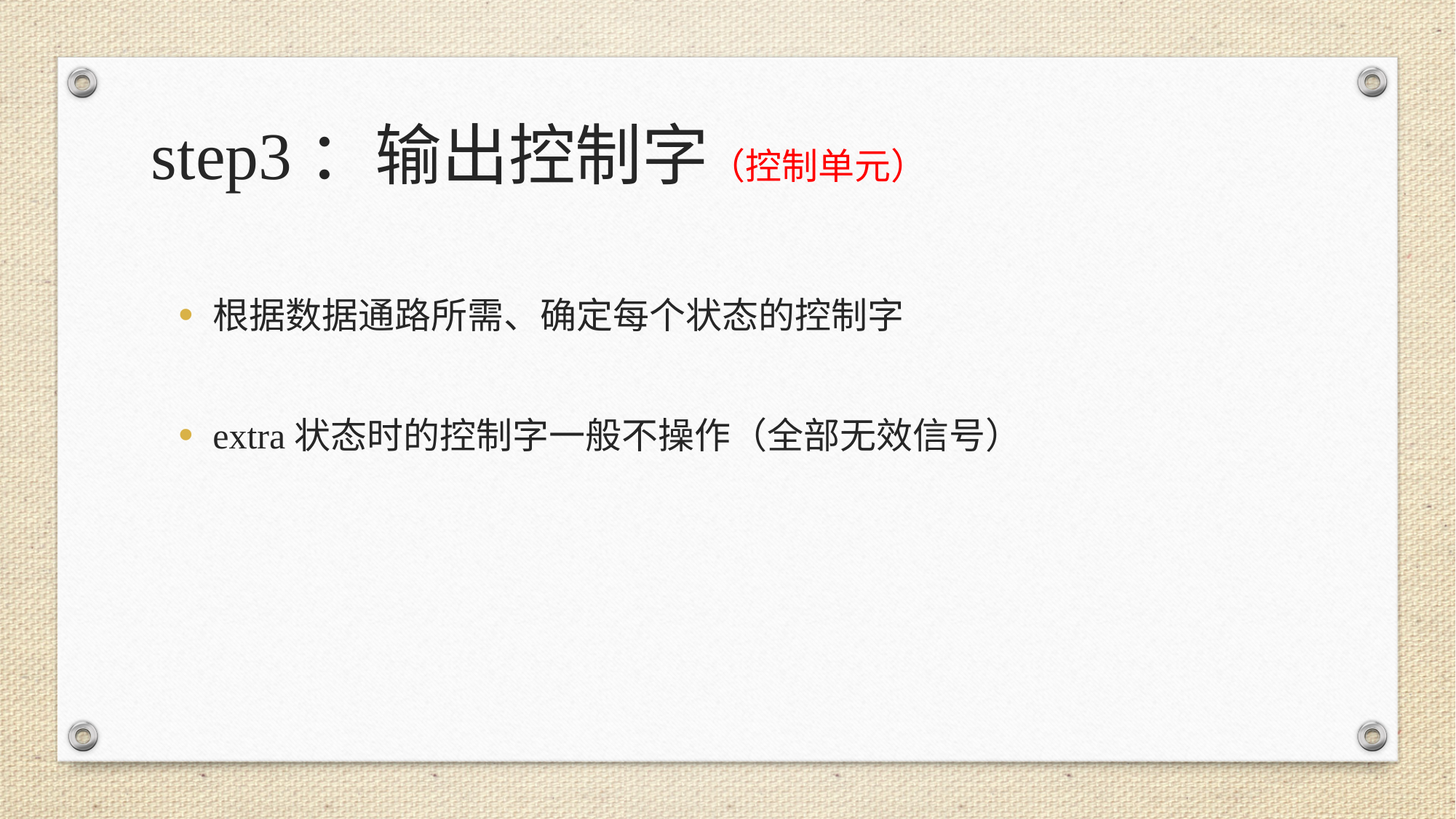

step3：输出控制字（控制单元）
根据数据通路所需、确定每个状态的控制字

extra状态时的控制字一般不操作（全部无效信号）